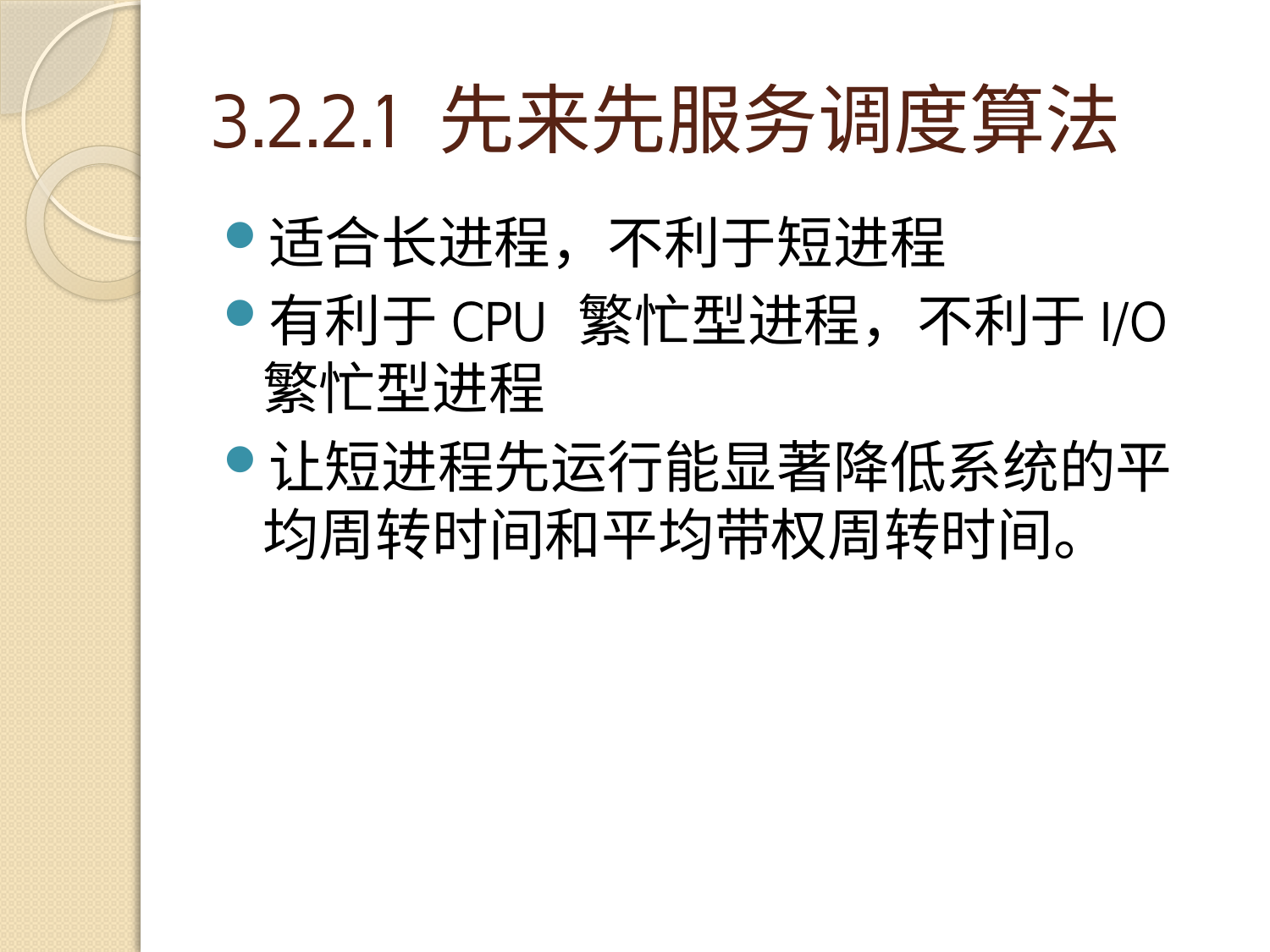

# 3.2.2.1 先来先服务调度算法
适合长进程，不利于短进程
有利于CPU 繁忙型进程，不利于I/O繁忙型进程
让短进程先运行能显著降低系统的平均周转时间和平均带权周转时间。